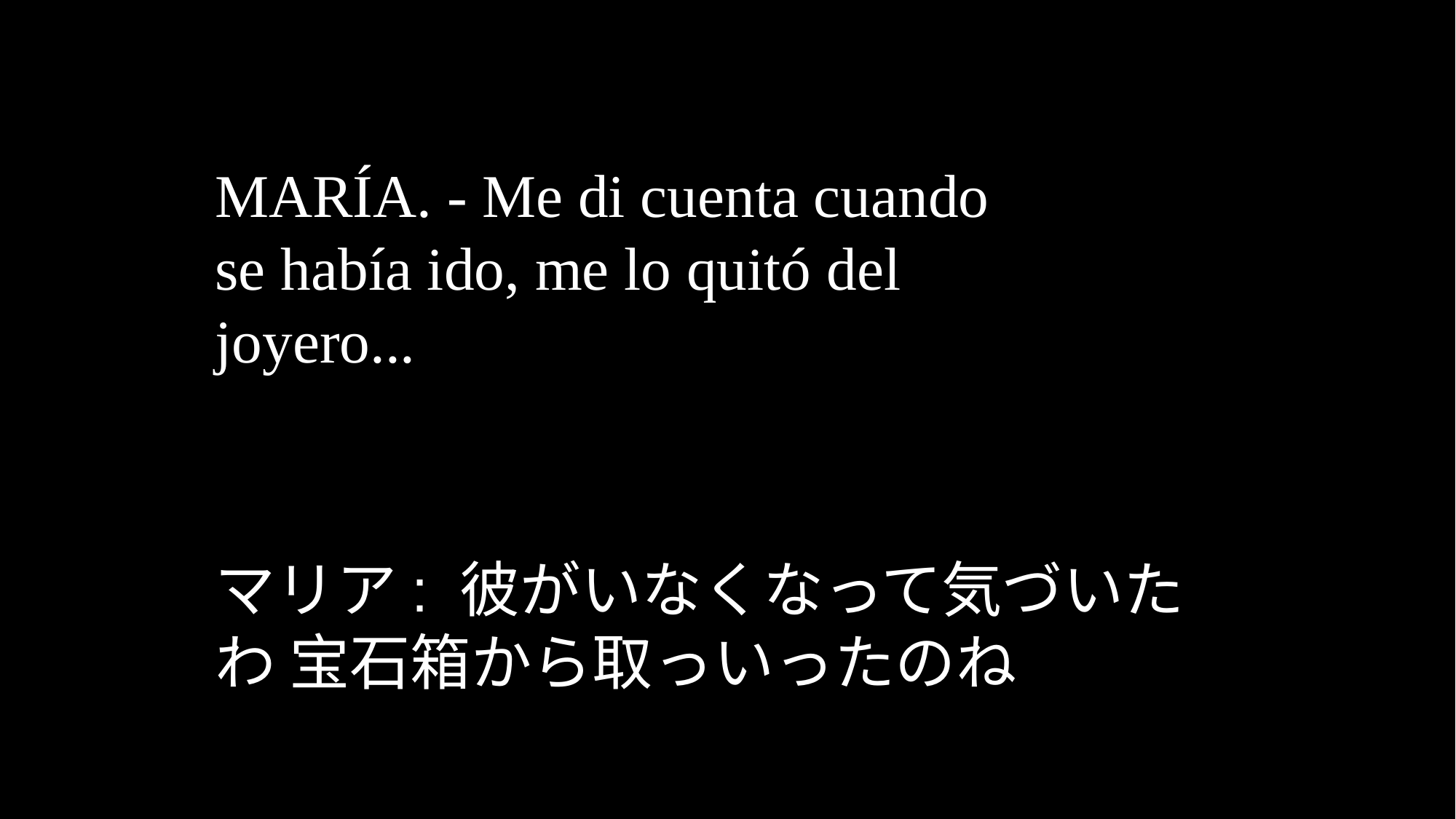

MARÍA. - Me di cuenta cuando se había ido, me lo quitó del joyero...

マリア: 彼がいなくなって気づいたわ 宝石箱から取っいったのね